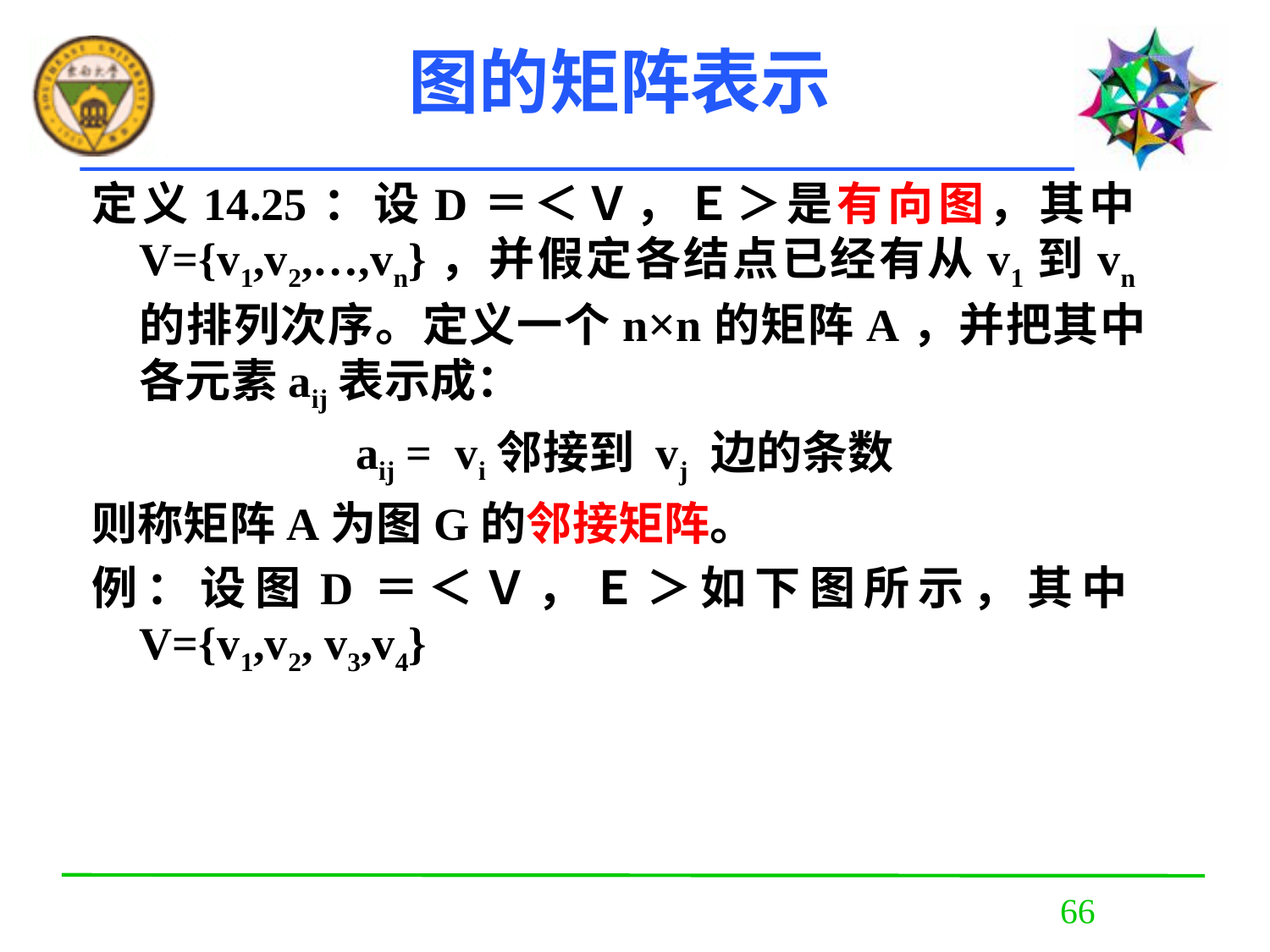

# 图的矩阵表示
定义14.25：设D＝＜Ｖ，Ｅ＞是有向图，其中V={v1,v2,…,vn}，并假定各结点已经有从v1到vn的排列次序。定义一个n×n的矩阵A，并把其中各元素aij表示成：
 aij =  vi邻接到 vj 边的条数
则称矩阵A为图G的邻接矩阵。
例：设图D＝＜Ｖ，Ｅ＞如下图所示，其中  V={v1,v2, v3,v4}